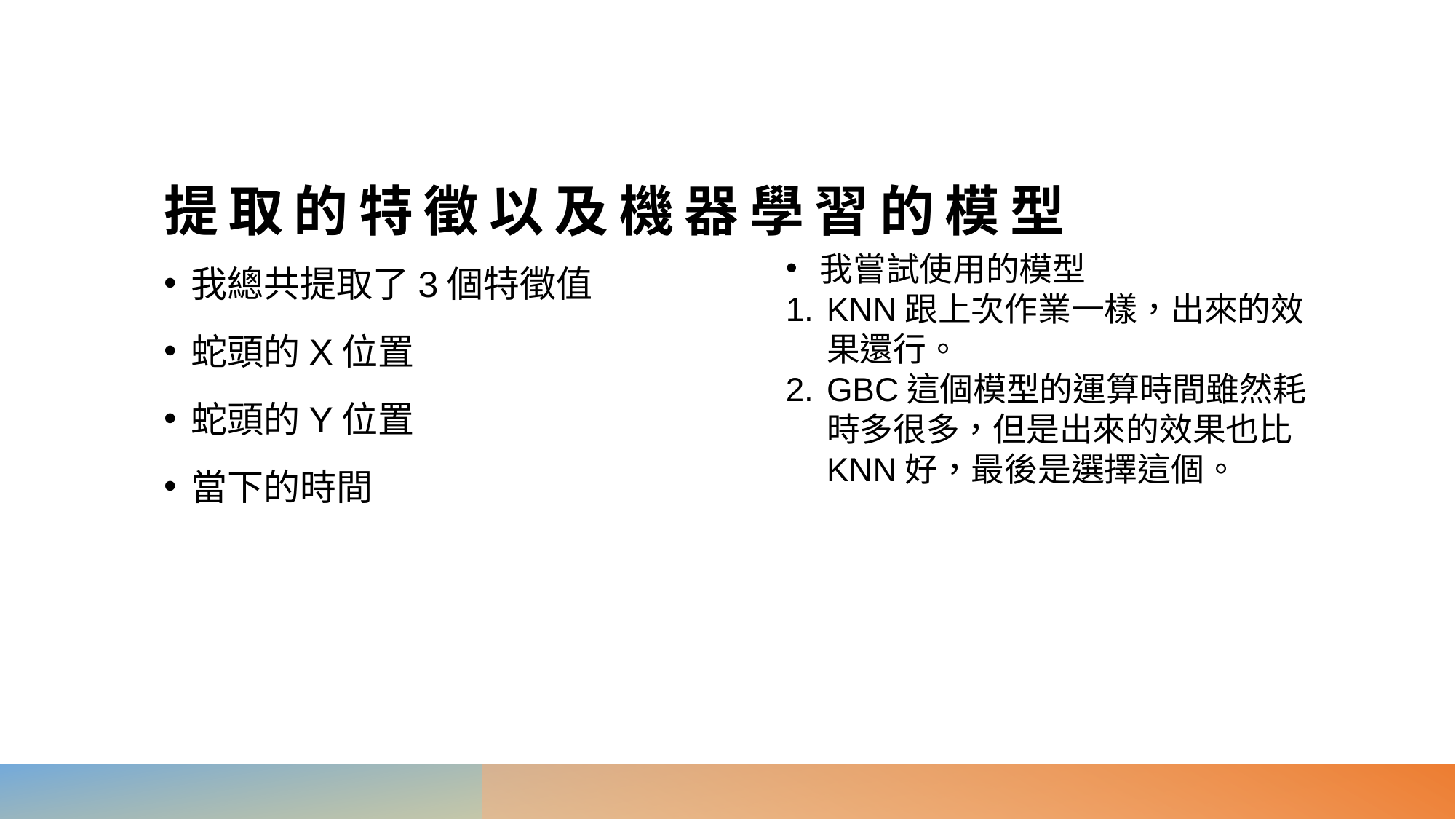

# 提取的特徵以及機器學習的模型
我嘗試使用的模型
KNN跟上次作業一樣，出來的效果還行。
GBC這個模型的運算時間雖然耗時多很多，但是出來的效果也比KNN好，最後是選擇這個。

我總共提取了3個特徵值
蛇頭的X位置
蛇頭的Y位置
當下的時間